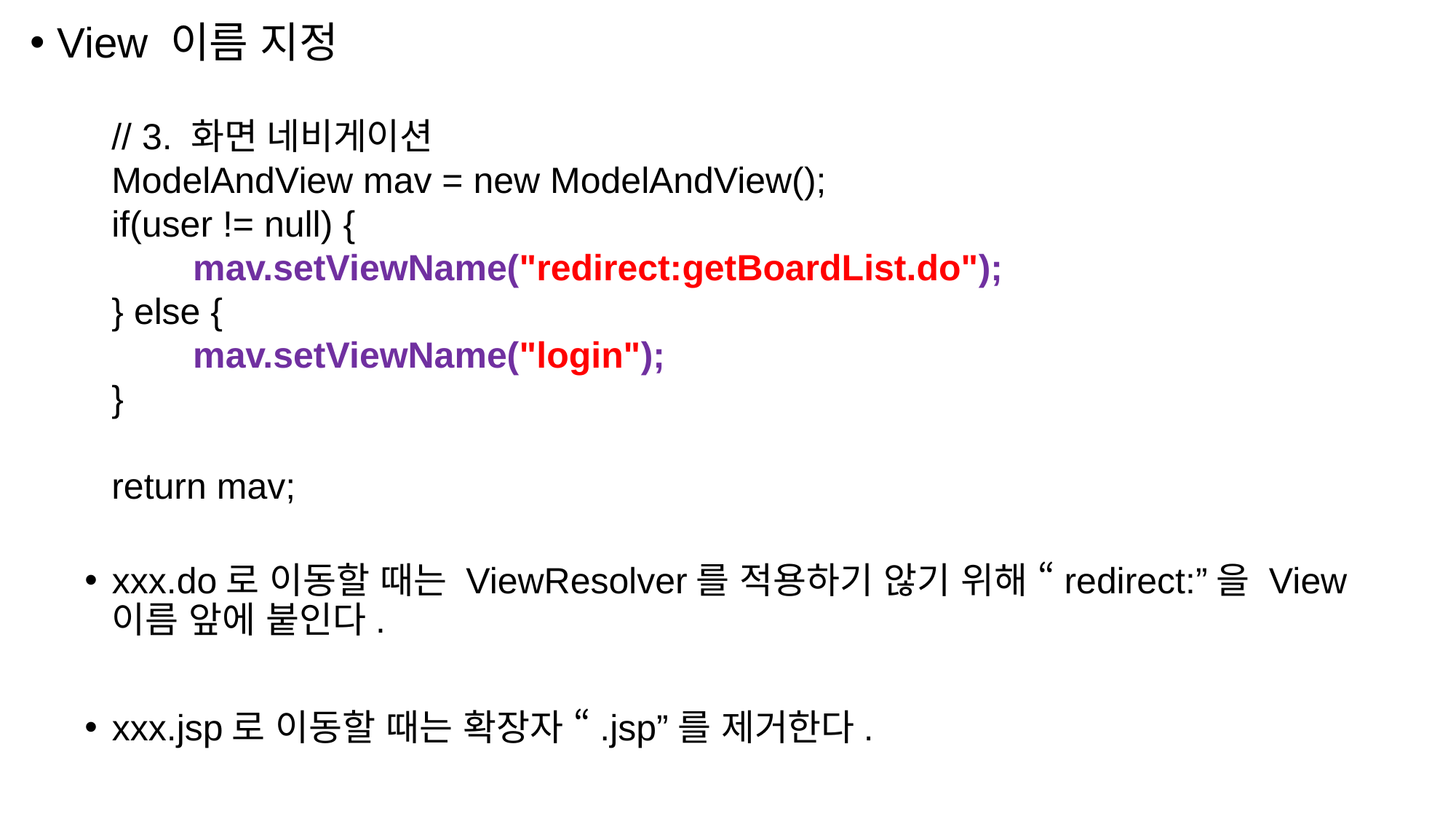

View 이름 지정

xxx.do로 이동할 때는 ViewResolver를 적용하기 않기 위해 “redirect:”을 View 이름 앞에 붙인다.

xxx.jsp로 이동할 때는 확장자 “.jsp”를 제거한다.
        // 3. 화면 네비게이션
        ModelAndView mav = new ModelAndView();
        if(user != null) {
                mav.setViewName("redirect:getBoardList.do");
        } else {
                mav.setViewName("login");
        }

        return mav;